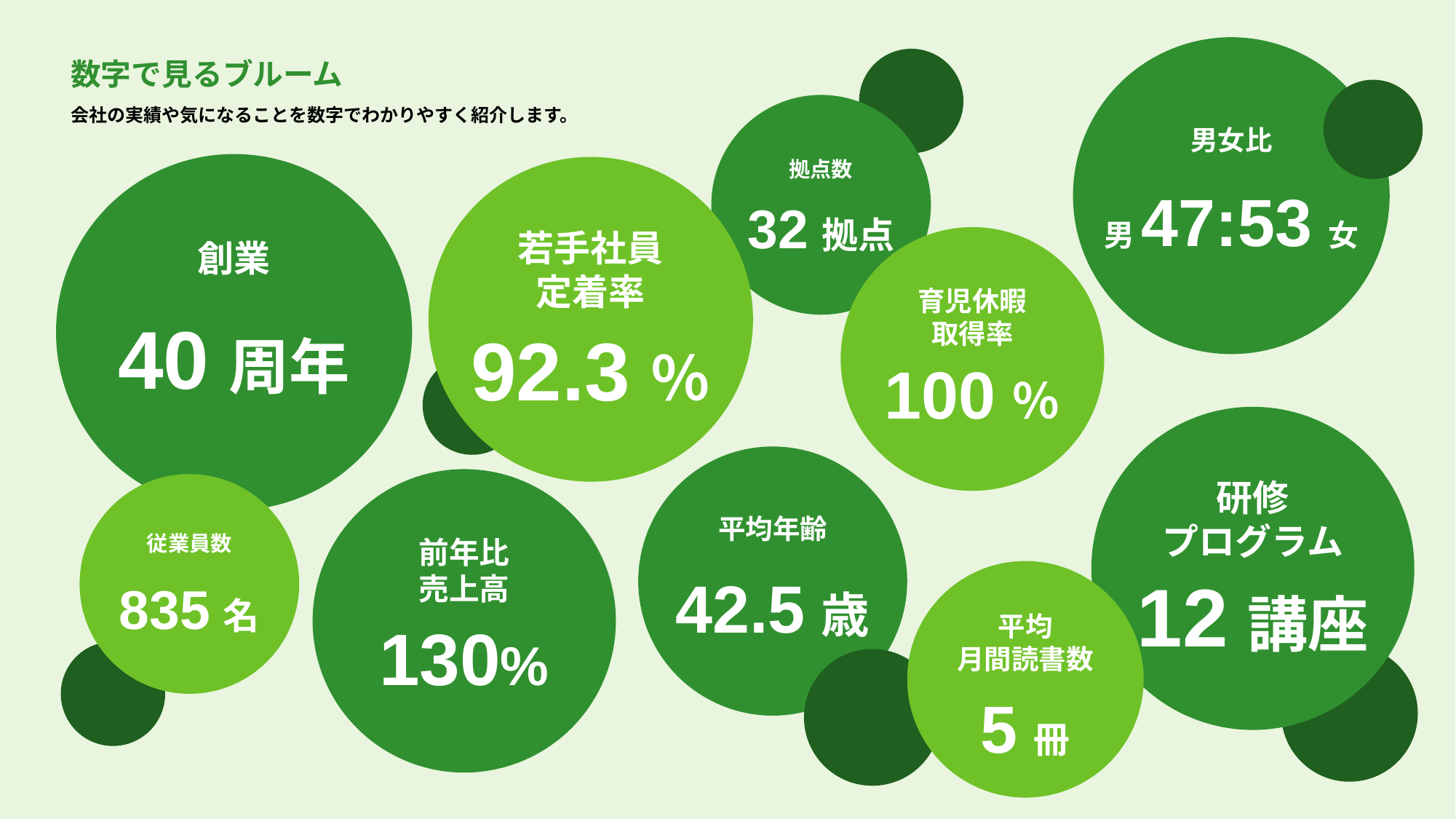

男女比
男47:53女

数字で見るブルーム

拠点数
32拠点
会社の実績や気になることを数字でわかりやすく紹介します。

創業
40周年

若手社員
定着率
92.3％

育児休暇
取得率
100％

研修
プログラム
12講座

平均年齢
42.5歳

前年比
売上高
130%

従業員数
835名

平均
月間読書数
5冊